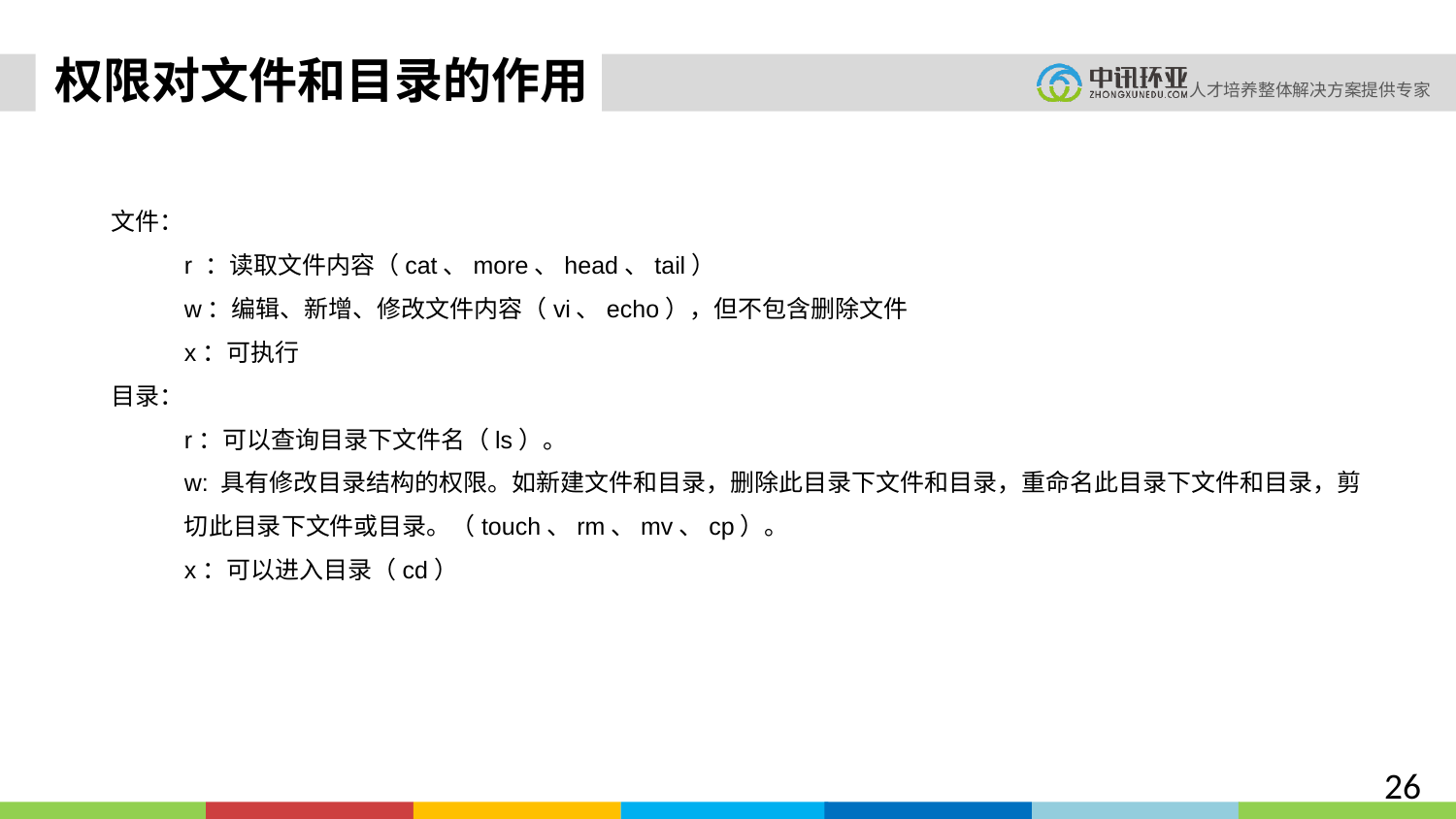

权限对文件和目录的作用
文件：
r ：读取文件内容（cat、more、head、tail） 
w：编辑、新增、修改文件内容（vi、echo），但不包含删除文件 
x：可执行
目录：
r：可以查询目录下文件名（ls）。 
w: 具有修改目录结构的权限。如新建文件和目录，删除此目录下文件和目录，重命名此目录下文件和目录，剪切此目录下文件或目录。（touch、rm、mv、cp）。 
x：可以进入目录（cd）
26